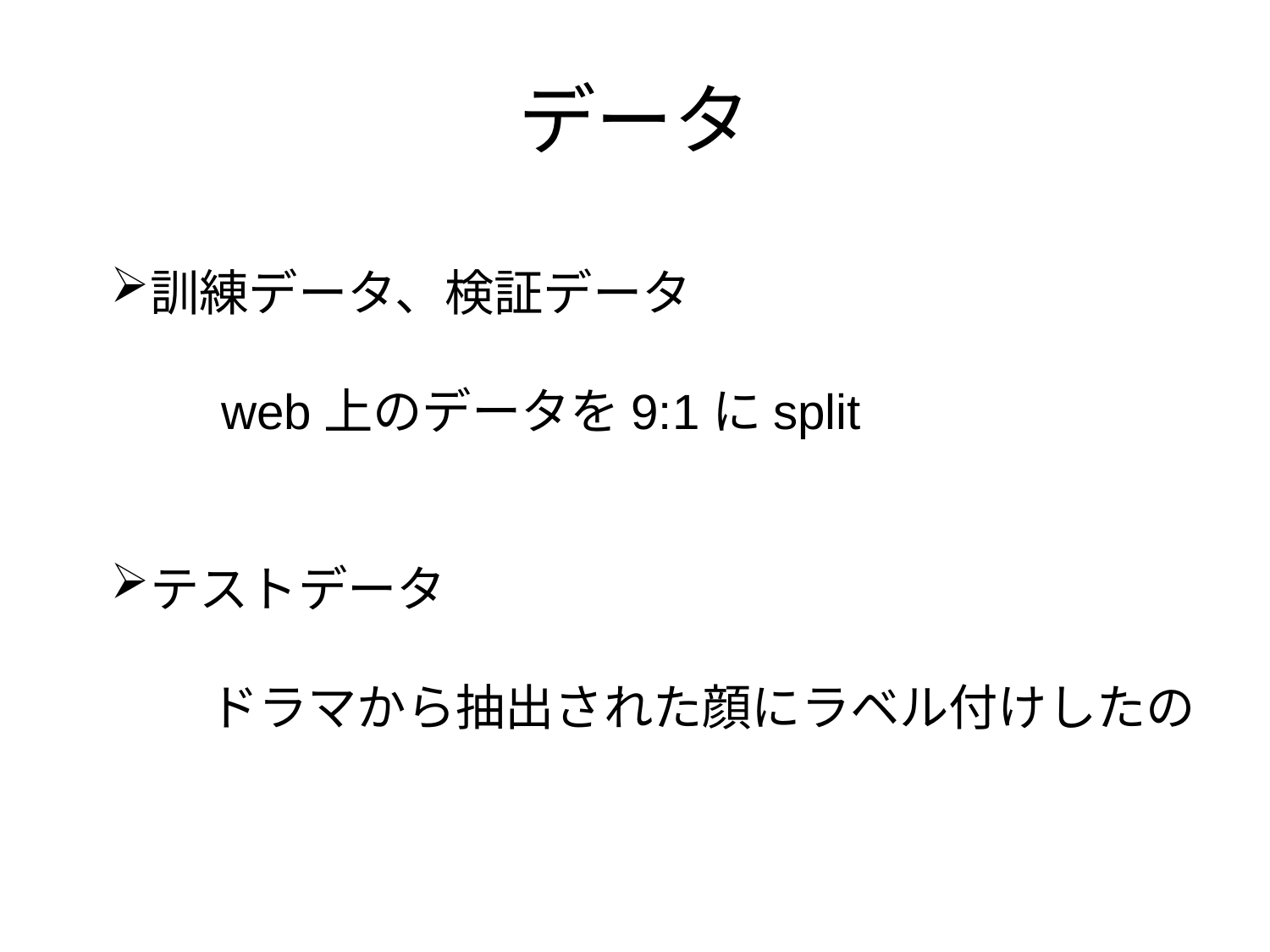

データ
訓練データ、検証データ

　　web上のデータを9:1にsplit

テストデータ

　　ドラマから抽出された顔にラベル付けしたの